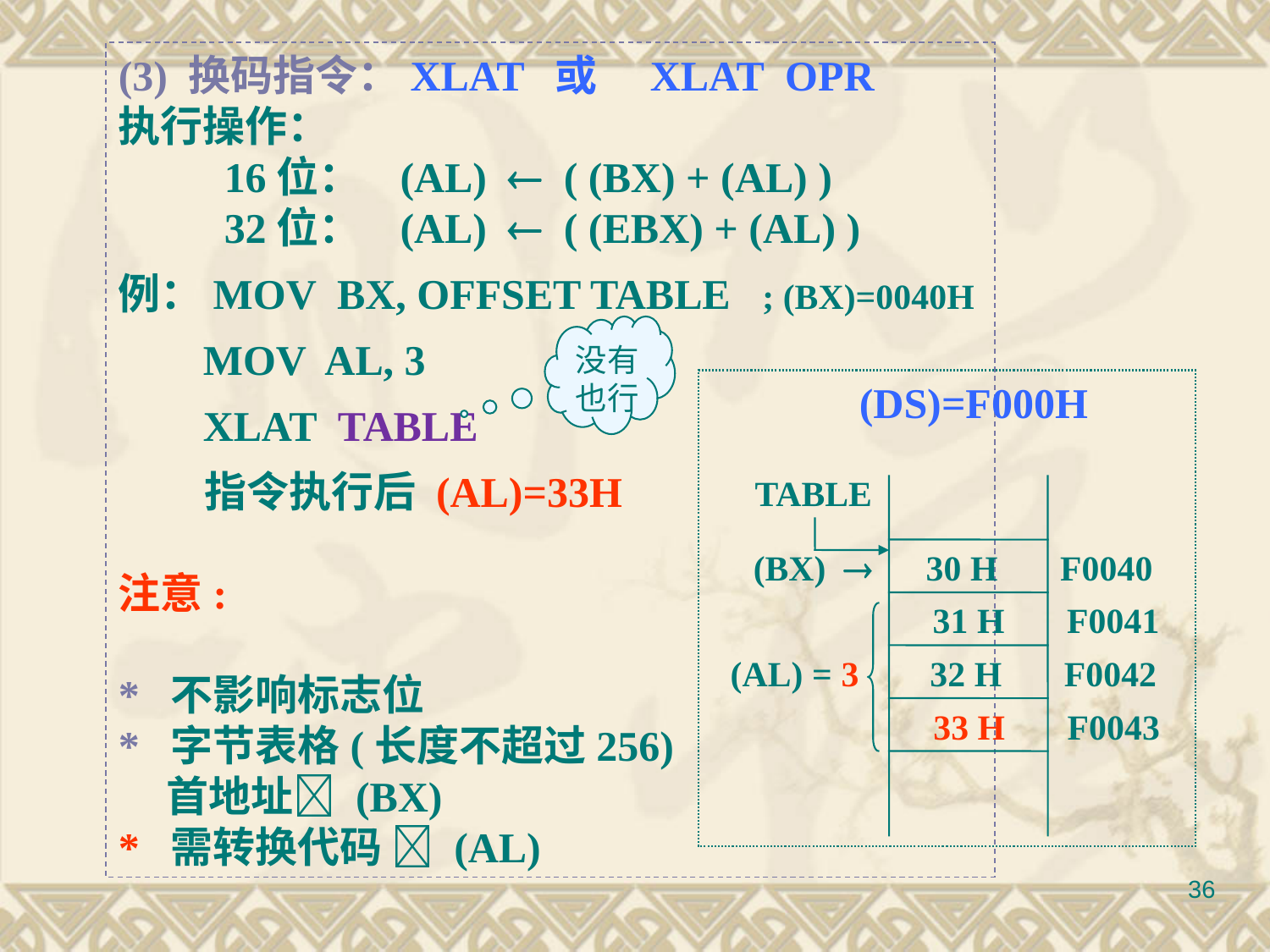

(3) 换码指令：XLAT  或　XLAT  OPR
执行操作：
          16位：   (AL)  ←  ( (BX) + (AL) )
          32位：   (AL)  ←  ( (EBX) + (AL) )
例：MOV  BX, OFFSET TABLE   ; (BX)=0040H
        MOV  AL, 3
        XLAT  TABLE
        指令执行后 (AL)=33H

注意:

*  不影响标志位
*  字节表格(长度不超过256)
    首地址→ (BX)
*  需转换代码 → (AL)
没有
也行

(DS)=F000H
TABLE

(BX)  →      30 H       F0040

31 H       F0041

 (AL) = 3        32 H       F0042

33 H       F0043

36